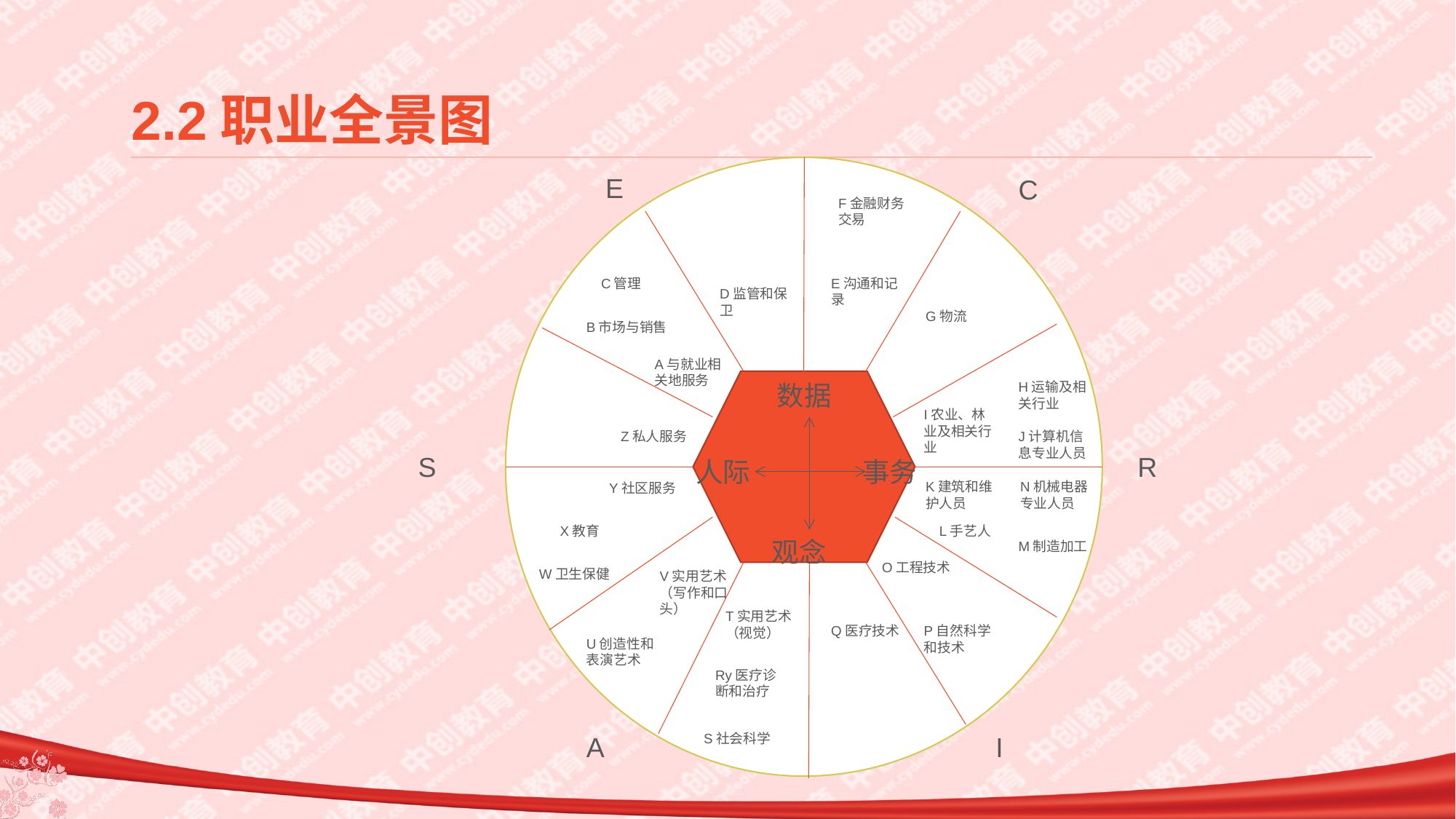

# 2.2职业全景图

E
C
F金融财务交易
C管理
E沟通和记录
D监管和保卫
G物流
B市场与销售
A与就业相关地服务
数据
H运输及相关行业
I农业、林业及相关行业
Z私人服务
J计算机信息专业人员
S
R
人际
事务
K建筑和维护人员
N机械电器专业人员
Y社区服务
X教育
L手艺人
观念
M制造加工
O工程技术
W卫生保健
V实用艺术（写作和口头）
T实用艺术（视觉）
Q医疗技术
P自然科学和技术
U创造性和表演艺术
Ry医疗诊断和治疗
A
S社会科学
I